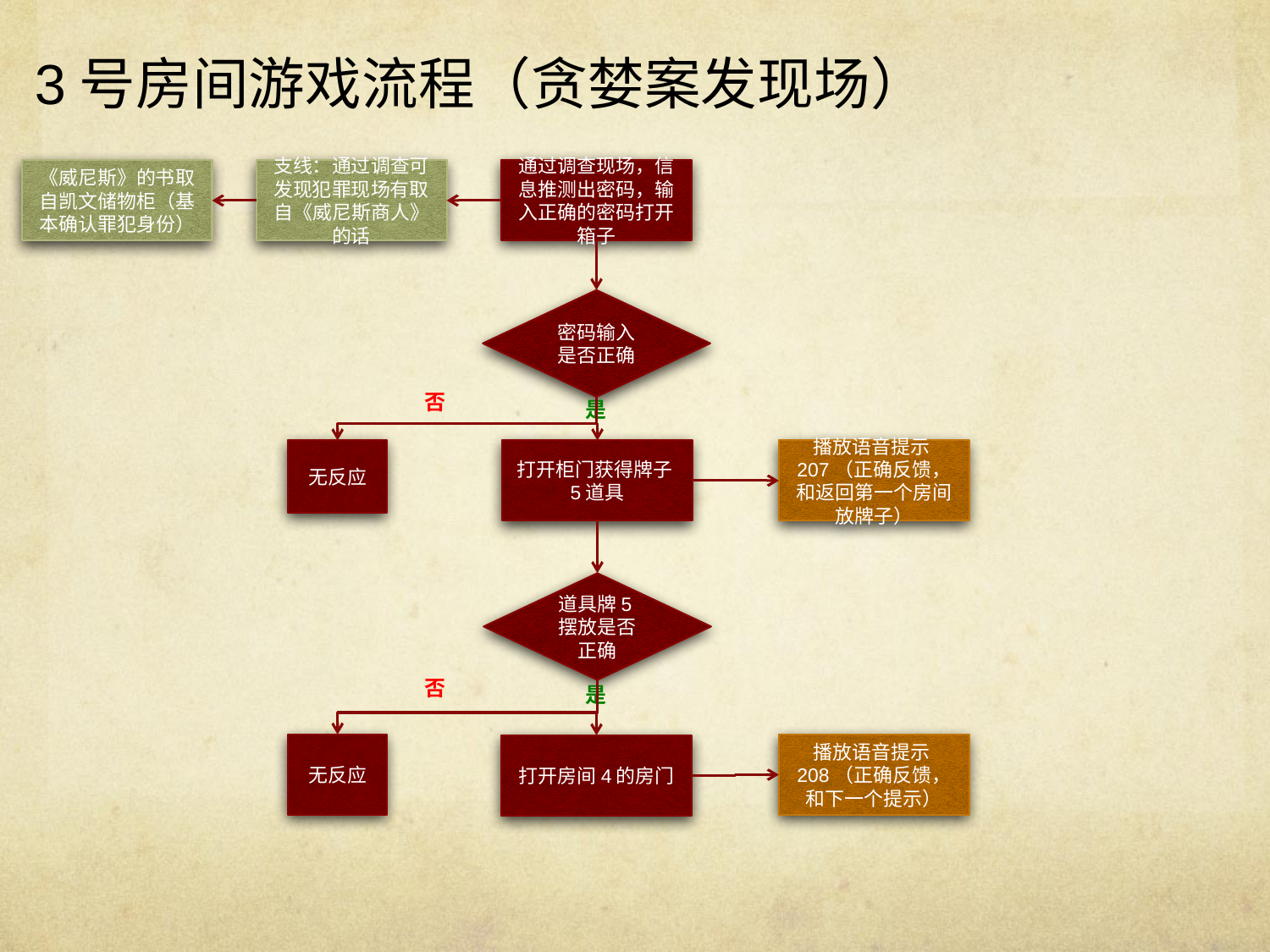

# 3号房间游戏流程（贪婪案发现场）
通过调查现场，信息推测出密码，输入正确的密码打开箱子
《威尼斯》的书取自凯文储物柜（基本确认罪犯身份）
支线：通过调查可发现犯罪现场有取自《威尼斯商人》的话
密码输入是否正确
否
是
播放语音提示207（正确反馈，和返回第一个房间放牌子）
无反应
打开柜门获得牌子5道具
道具牌5摆放是否正确
否
是
无反应
播放语音提示208（正确反馈，和下一个提示）
打开房间4的房门